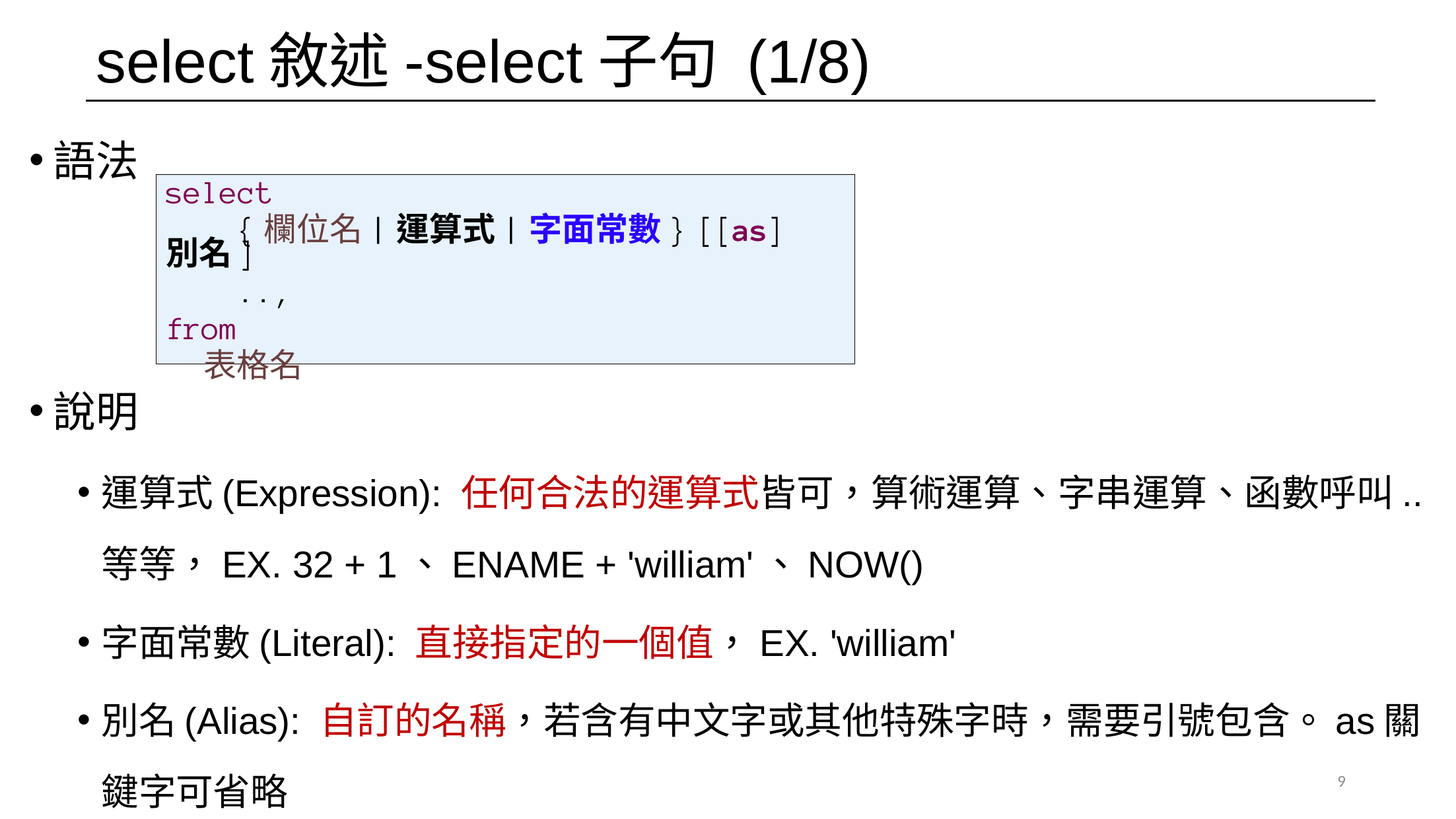

# select敘述-select子句 (1/8)
語法

說明
運算式(Expression): 任何合法的運算式皆可，算術運算、字串運算、函數呼叫..等等，EX. 32 + 1、ENAME + 'william'、NOW()
字面常數(Literal): 直接指定的一個值，EX. 'william'
別名(Alias): 自訂的名稱，若含有中文字或其他特殊字時，需要引號包含。as關鍵字可省略

select
    {欄位名|運算式|字面常數} [[as] 別名]
    ..,
from
    表格名
9